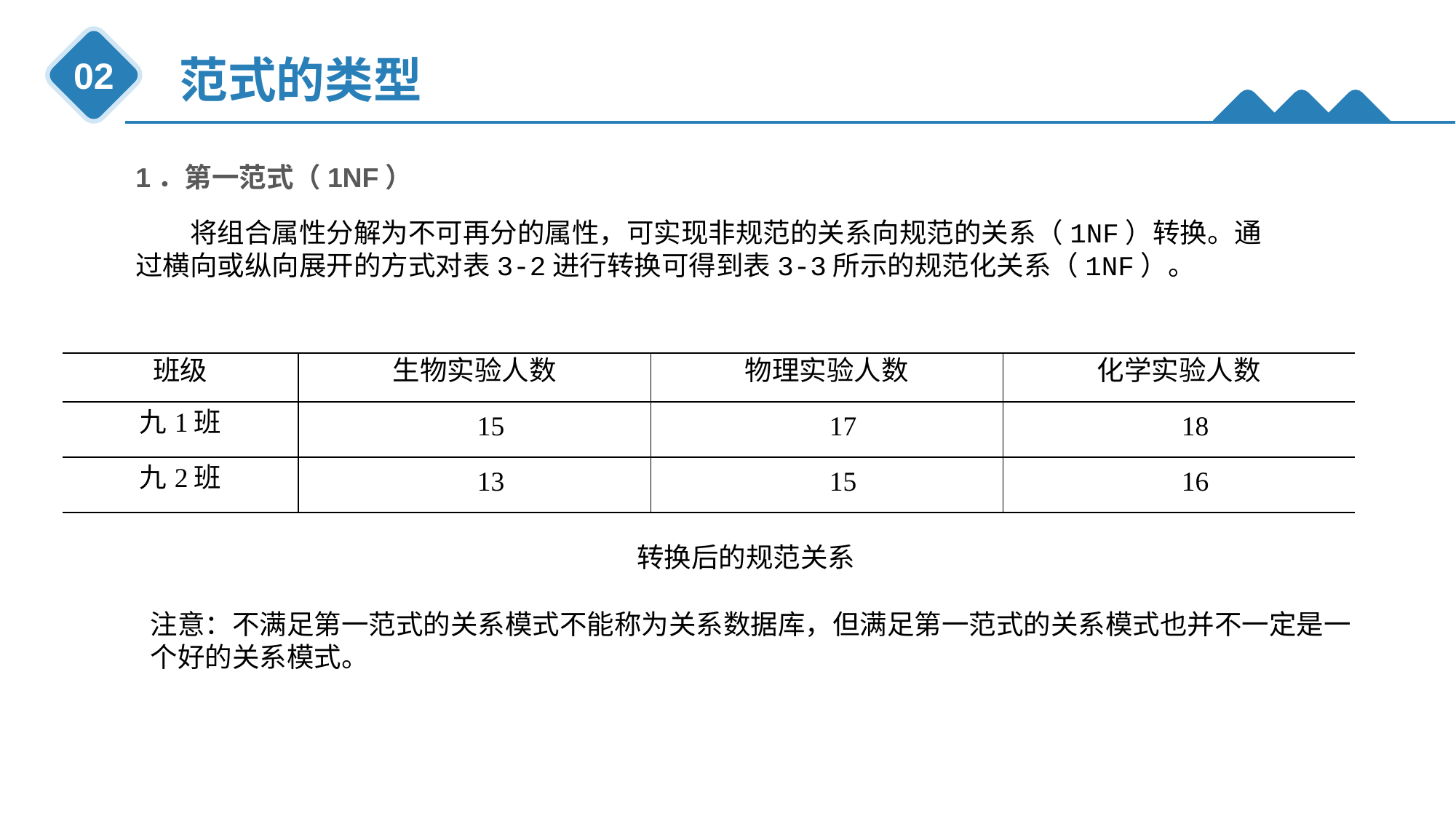

范式的类型
02

1．第一范式（1NF）
将组合属性分解为不可再分的属性，可实现非规范的关系向规范的关系（1NF）转换。通过横向或纵向展开的方式对表3-2进行转换可得到表3-3所示的规范化关系（1NF）。
| 班级 | 生物实验人数 | 物理实验人数 | 化学实验人数 |
| --- | --- | --- | --- |
| 九1班 | 15 | 17 | 18 |
| 九2班 | 13 | 15 | 16 |
转换后的规范关系
注意：不满足第一范式的关系模式不能称为关系数据库，但满足第一范式的关系模式也并不一定是一个好的关系模式。